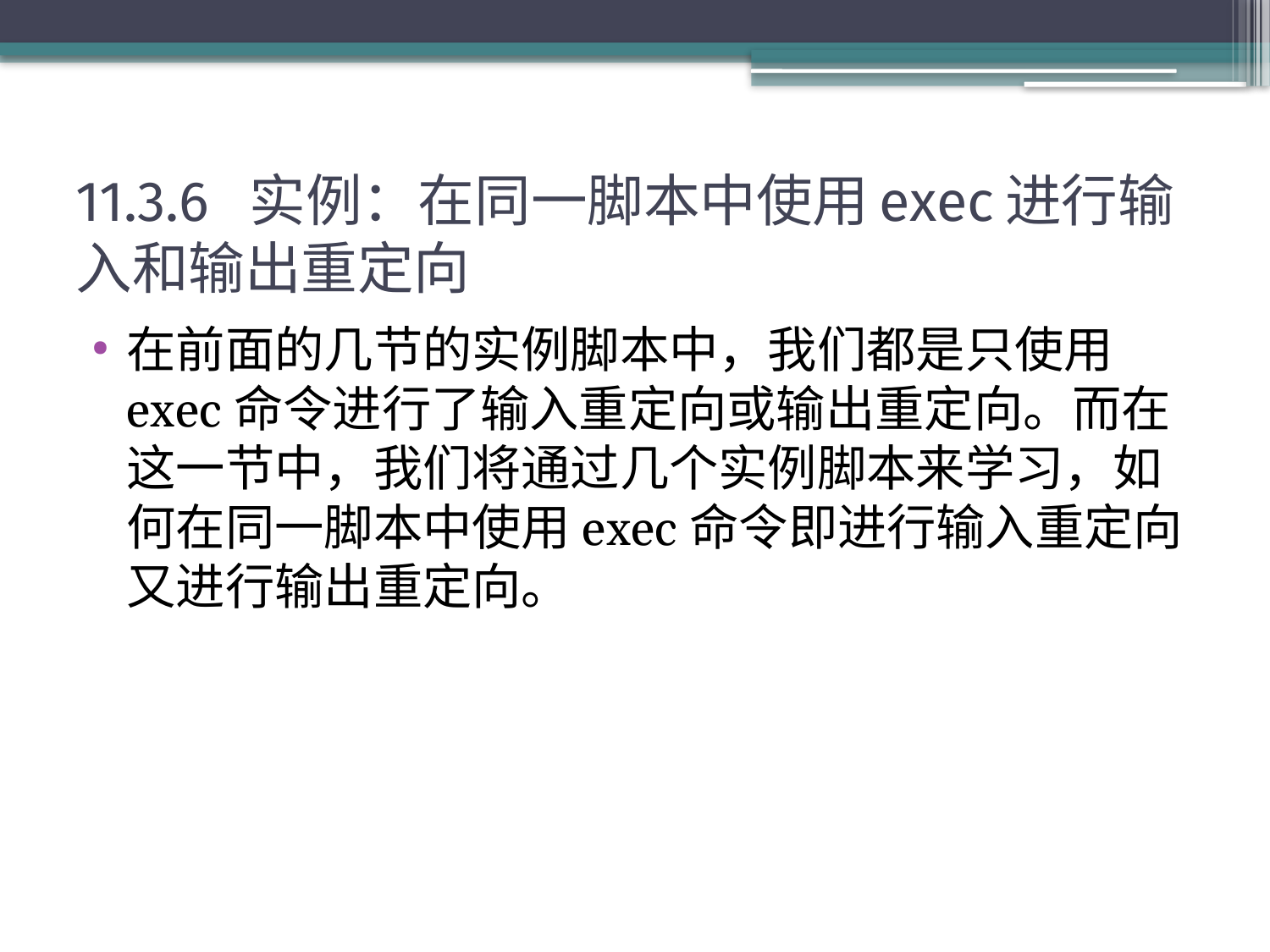

# 11.3.6  实例：在同一脚本中使用exec进行输入和输出重定向
在前面的几节的实例脚本中，我们都是只使用exec命令进行了输入重定向或输出重定向。而在这一节中，我们将通过几个实例脚本来学习，如何在同一脚本中使用exec命令即进行输入重定向又进行输出重定向。